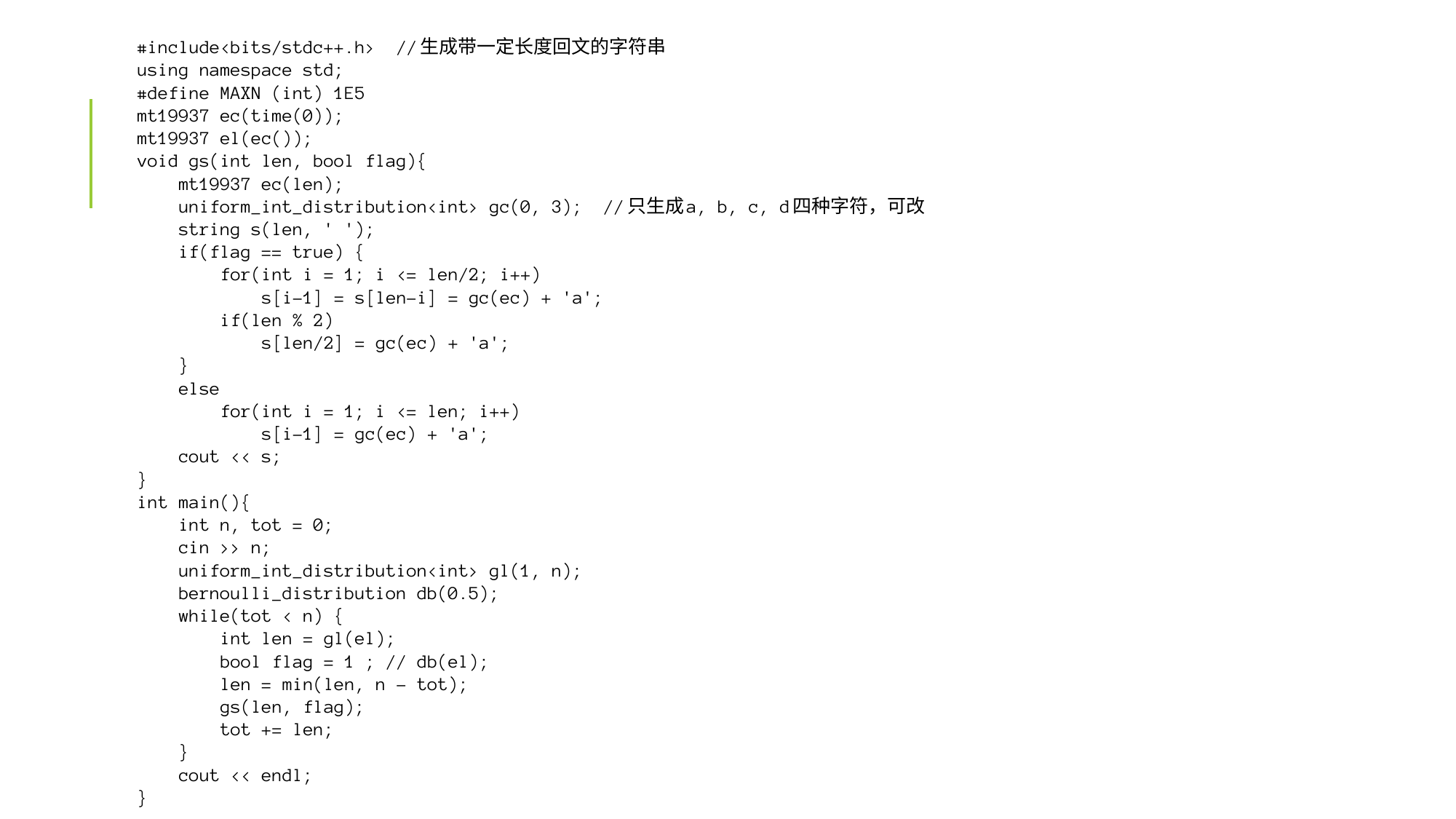

#include<bits/stdc++.h>  //生成带一定长度回文的字符串
using namespace std;
#define MAXN (int) 1E5
mt19937 ec(time(0));
mt19937 el(ec());
void gs(int len, bool flag){
    mt19937 ec(len);
    uniform_int_distribution<int> gc(0, 3);  //只生成a, b, c, d四种字符，可改
    string s(len, ' ');
    if(flag == true) {
        for(int i = 1; i <= len/2; i++)
            s[i-1] = s[len-i] = gc(ec) + 'a';
        if(len % 2)
            s[len/2] = gc(ec) + 'a';
    }
    else
        for(int i = 1; i <= len; i++)
            s[i-1] = gc(ec) + 'a';
    cout << s;
}
int main(){
    int n, tot = 0;
    cin >> n;
    uniform_int_distribution<int> gl(1, n);
    bernoulli_distribution db(0.5);
    while(tot < n) {
        int len = gl(el);
        bool flag = 1 ; // db(el);
        len = min(len, n - tot);
        gs(len, flag);
        tot += len;
    }
    cout << endl;
}